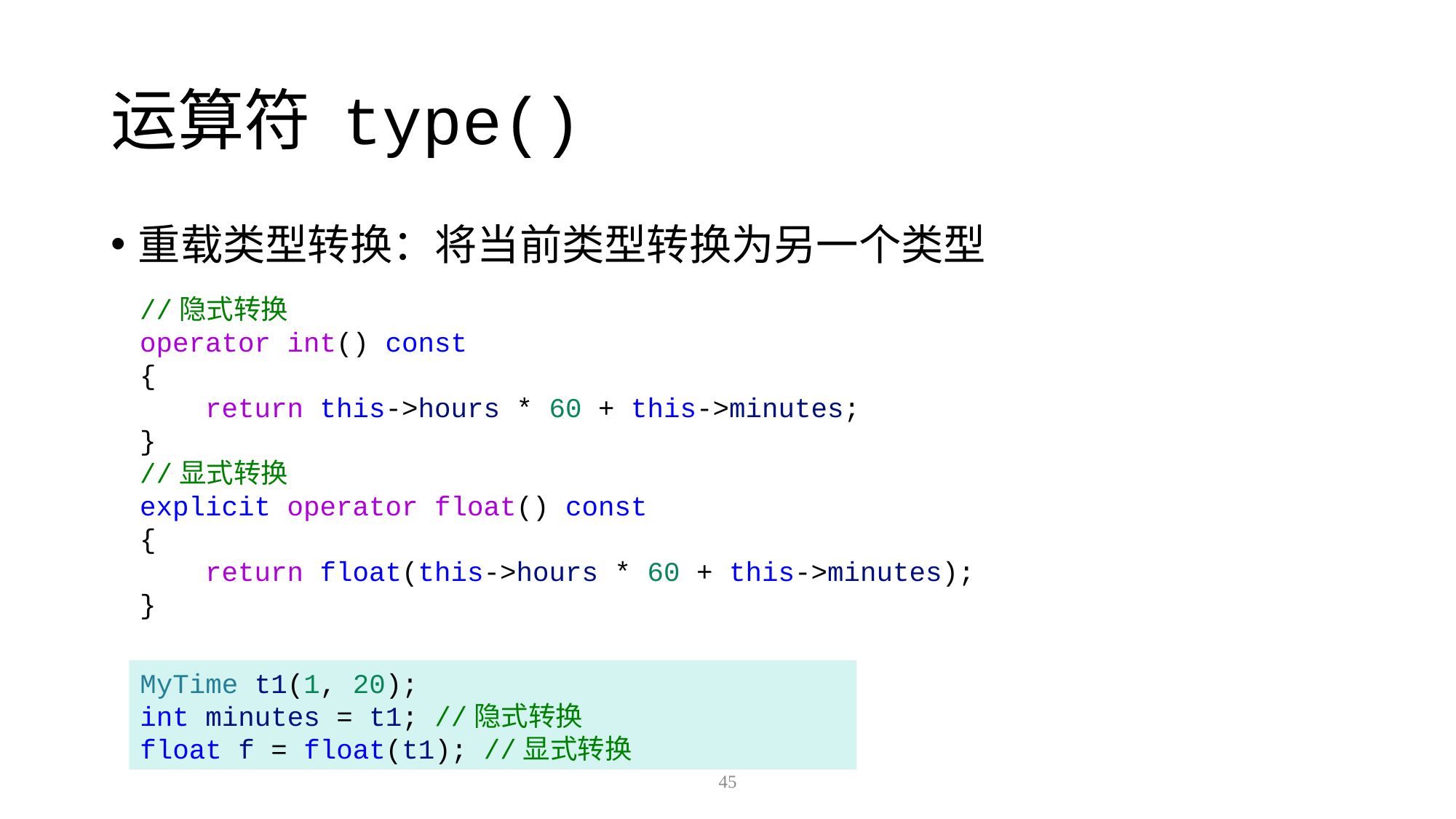

# 运算符 type()
重载类型转换：将当前类型转换为另一个类型
//隐式转换
operator int() const
{
    return this->hours * 60 + this->minutes;
}
//显式转换
explicit operator float() const
{
    return float(this->hours * 60 + this->minutes);
}
MyTime t1(1, 20);
int minutes = t1; //隐式转换
float f = float(t1); //显式转换
45